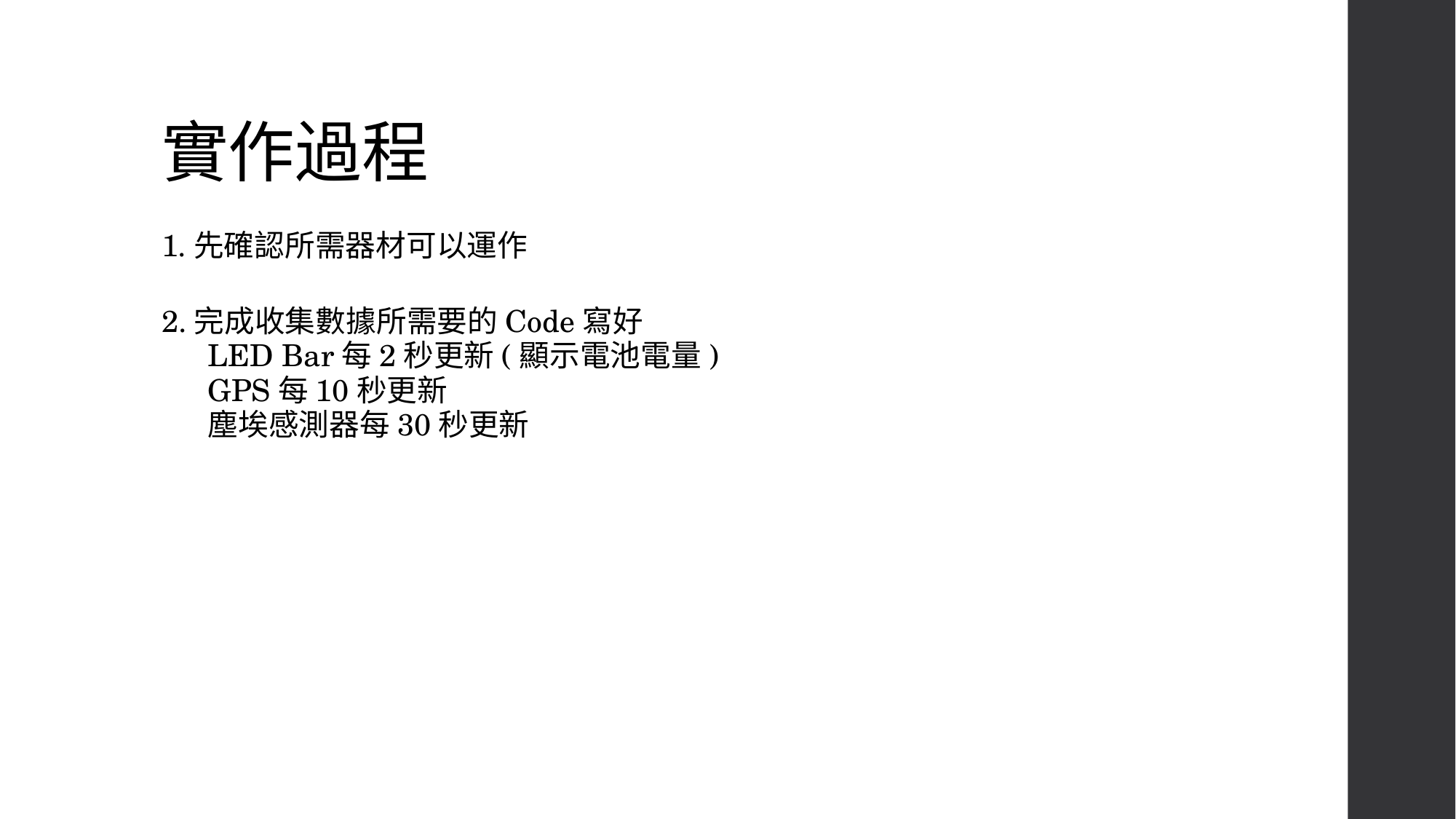

# 實作過程
1.先確認所需器材可以運作

2.完成收集數據所需要的Code寫好
LED Bar每2秒更新(顯示電池電量)
GPS每10秒更新
塵埃感測器每30秒更新